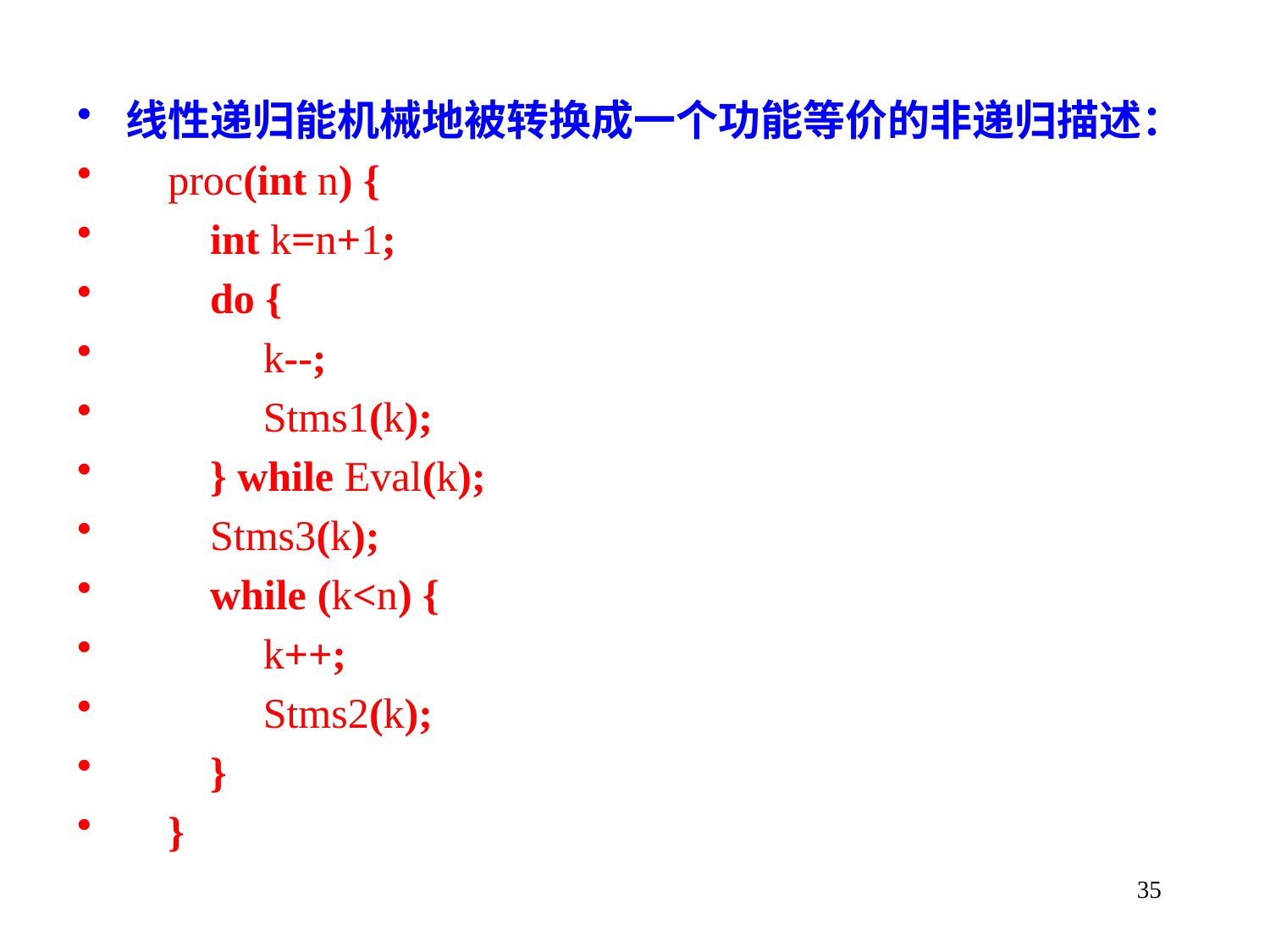

线性递归能机械地被转换成一个功能等价的非递归描述：
    proc(int n) {
        int k=n+1;
        do {
             k--;
             Stms1(k);
        } while Eval(k);
        Stms3(k);
        while (k<n) {
             k++;
             Stms2(k);
        }
    }
35